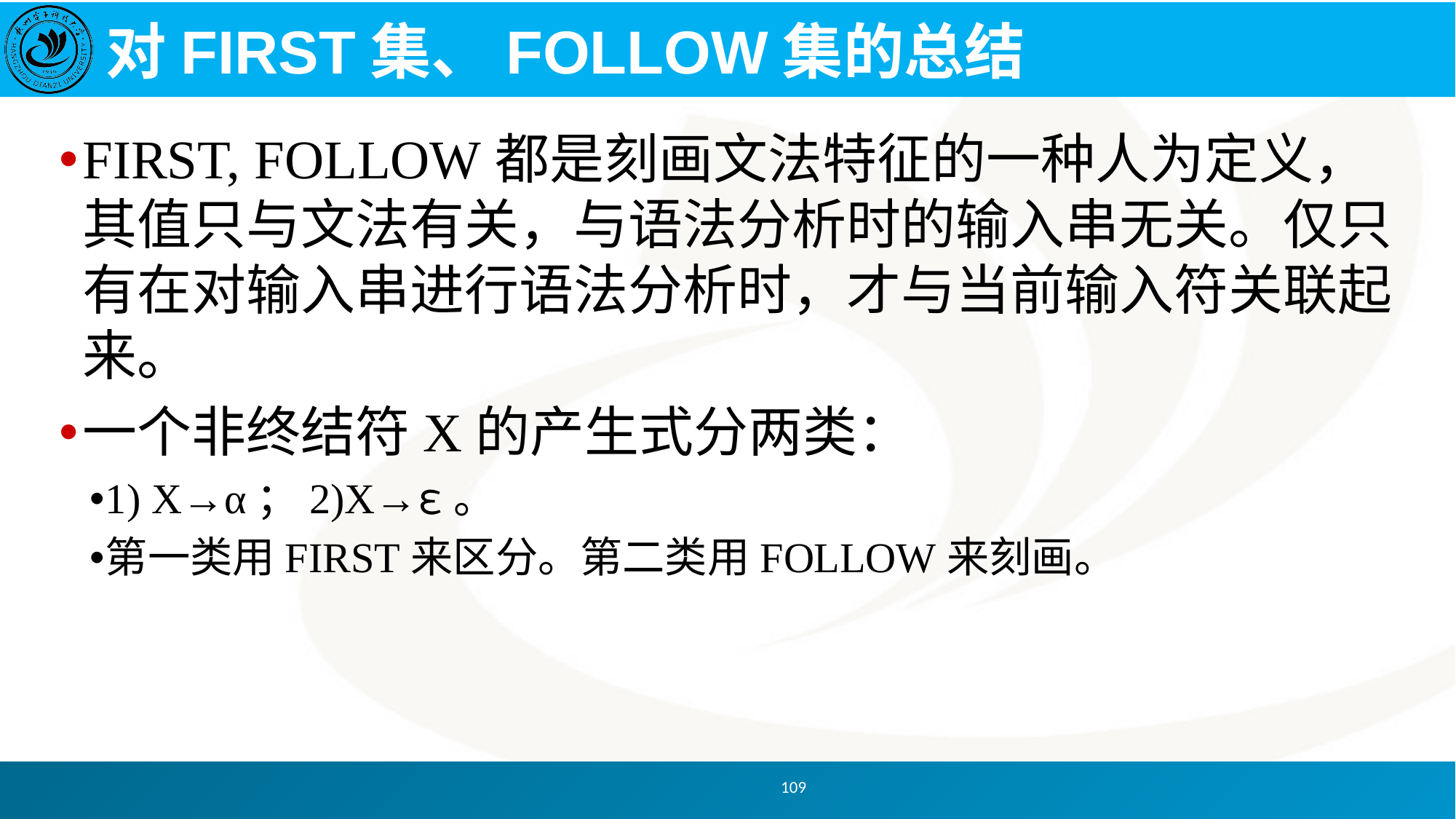

# 对FIRST集、FOLLOW集的总结
FIRST, FOLLOW都是刻画文法特征的一种人为定义，其值只与文法有关，与语法分析时的输入串无关。仅只有在对输入串进行语法分析时，才与当前输入符关联起来。
一个非终结符X的产生式分两类：
1) X→α；2)X→ε。
第一类用FIRST来区分。第二类用FOLLOW来刻画。

109